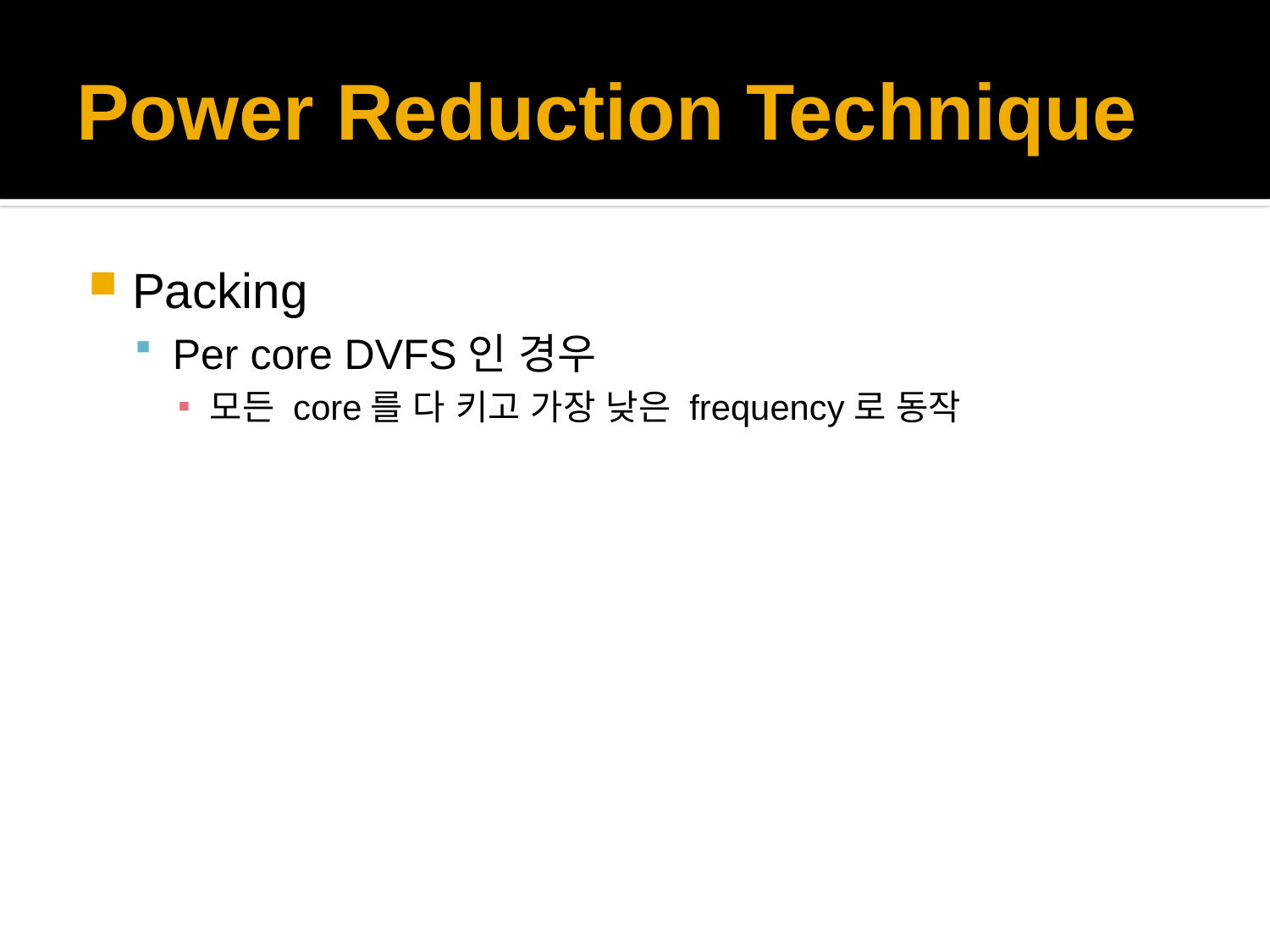

# Power Reduction Technique
Packing
Per core DVFS인 경우
모든 core를 다 키고 가장 낮은 frequency로 동작